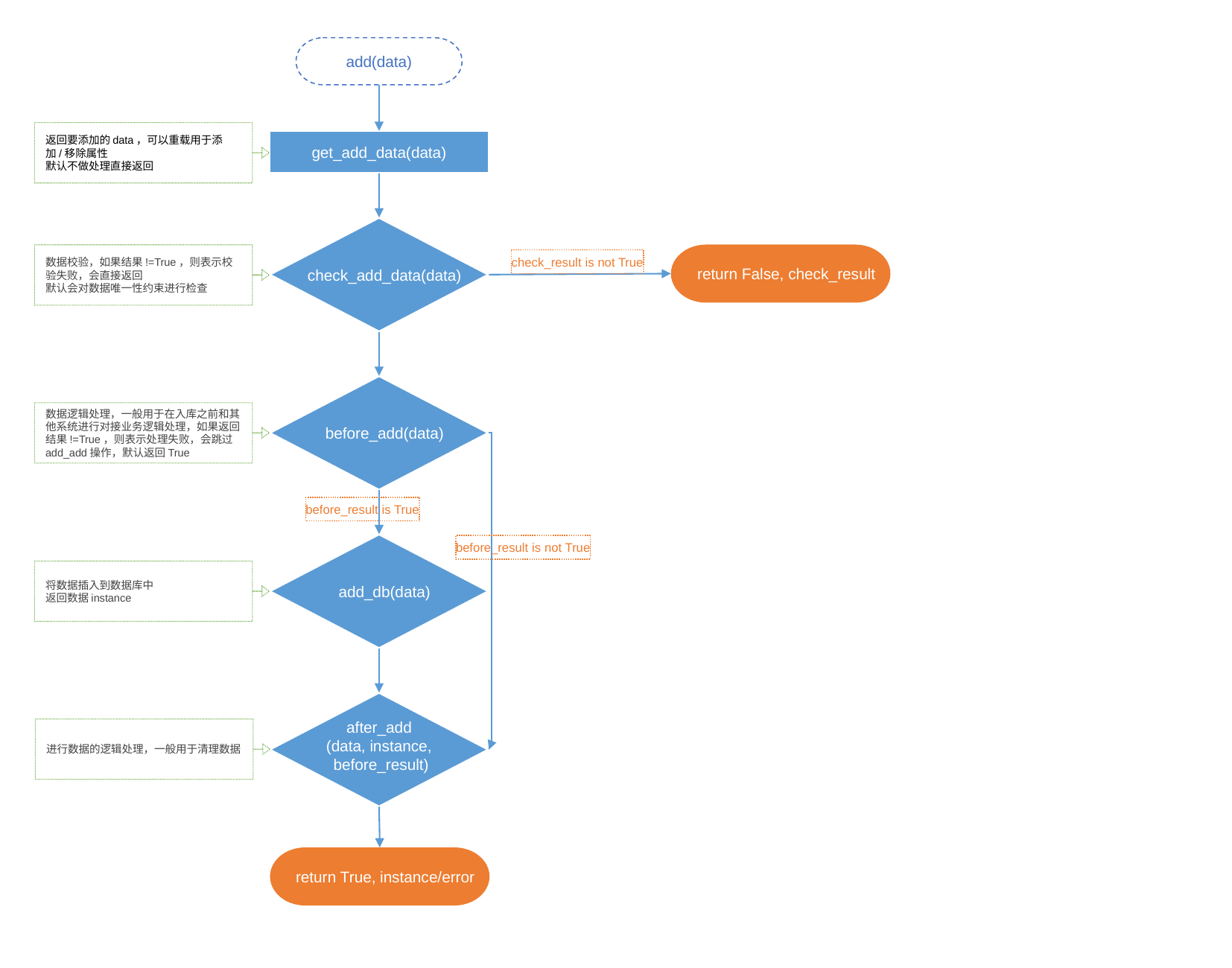

add(data)
返回要添加的data，可以重载用于添加/移除属性
默认不做处理直接返回
get_add_data(data)
check_add_data(data)
return False, check_result
数据校验，如果结果!=True，则表示校验失败，会直接返回
默认会对数据唯一性约束进行检查
check_result is not True
before_add(data)
数据逻辑处理，一般用于在入库之前和其他系统进行对接业务逻辑处理，如果返回结果!=True，则表示处理失败，会跳过add_add操作，默认返回True
before_result is True
add_db(data)
before_result is not True
将数据插入到数据库中
返回数据instance
after_add
(data, instance,
 before_result)
进行数据的逻辑处理，一般用于清理数据
return True, instance/error